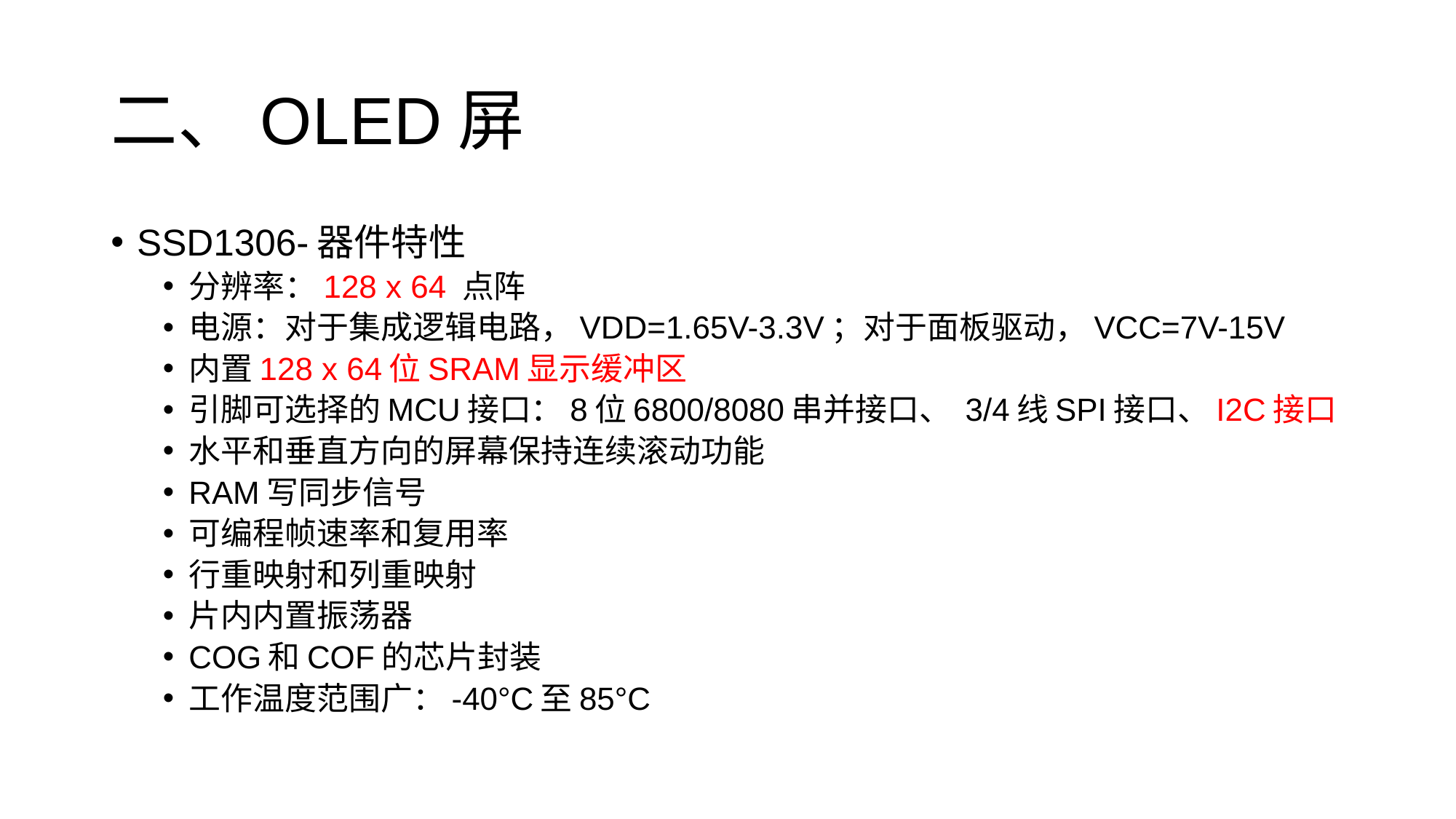

# 二、OLED屏
SSD1306-器件特性
分辨率：128 x 64 点阵
电源：对于集成逻辑电路，VDD=1.65V-3.3V；对于面板驱动，VCC=7V-15V
内置128 x 64位SRAM显示缓冲区
引脚可选择的MCU接口：8位6800/8080串并接口、 3/4线SPI接口、I2C接口
水平和垂直方向的屏幕保持连续滚动功能
RAM写同步信号
可编程帧速率和复用率
行重映射和列重映射
片内内置振荡器
COG和COF的芯片封装
工作温度范围广：-40°C至85°C